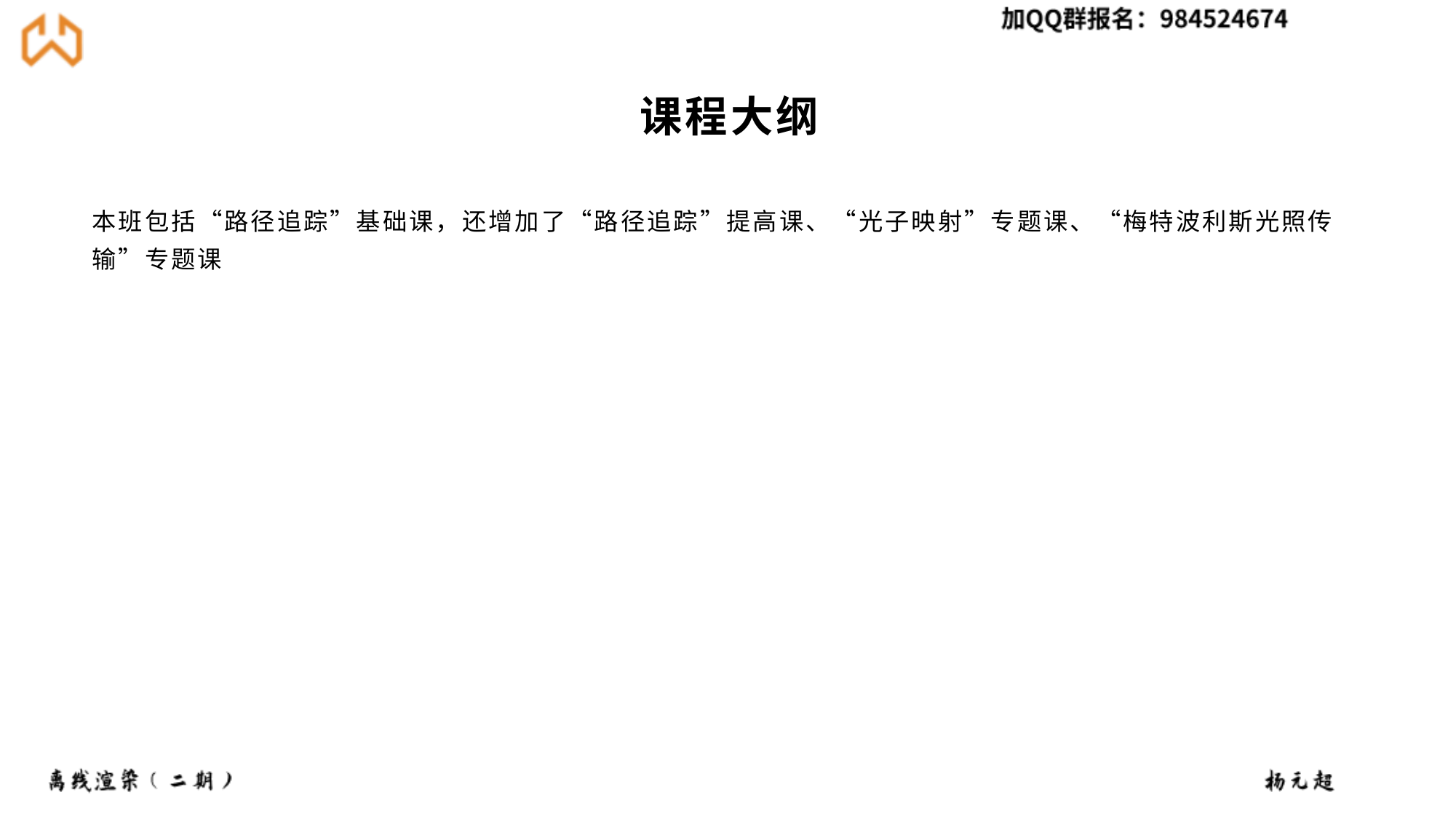

# 课程大纲
本班包括“路径追踪”基础课，还增加了“路径追踪”提高课、“光子映射”专题课、“梅特波利斯光照传输”专题课